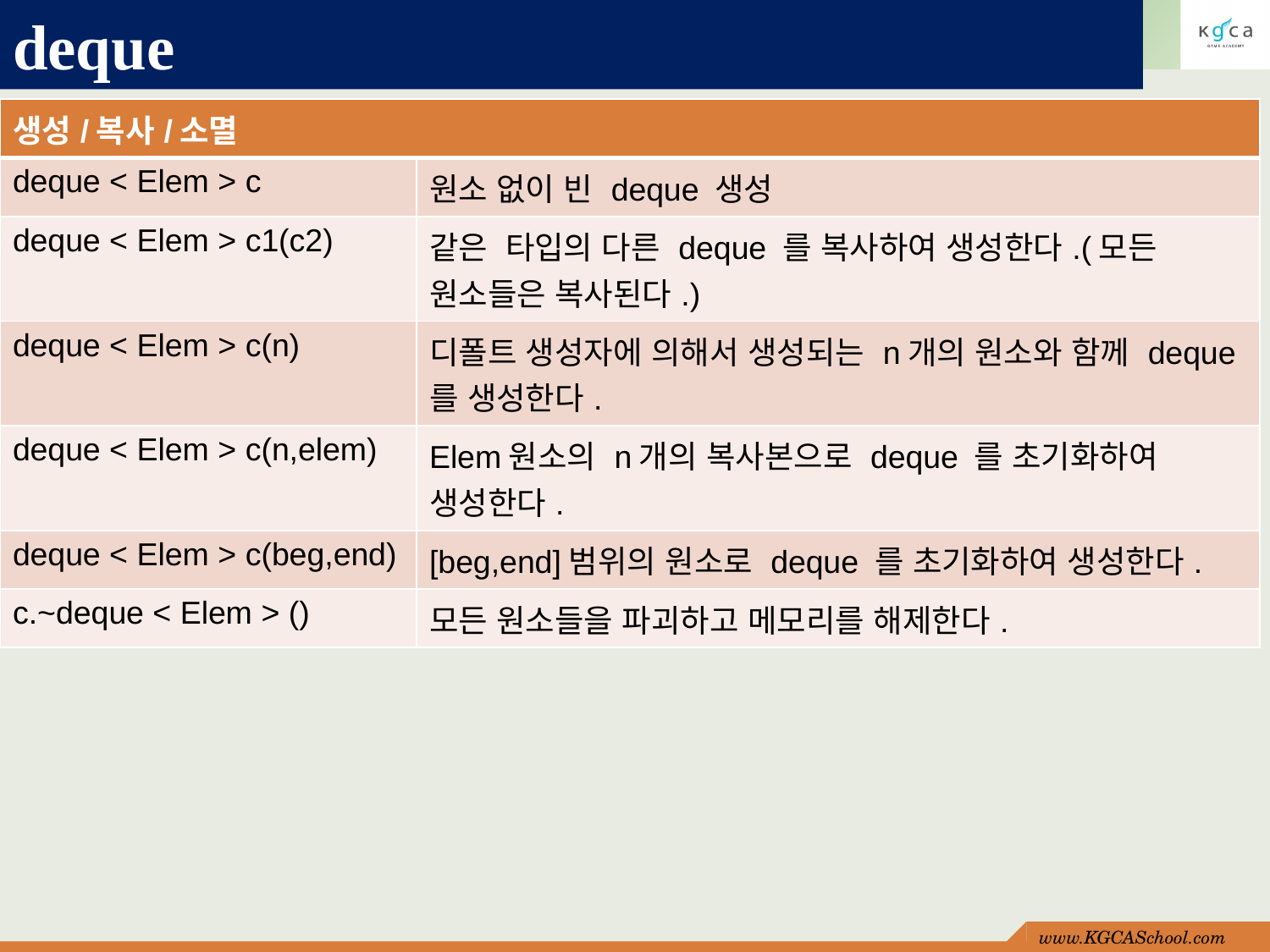

# deque
| 생성/복사/소멸 |  |
| --- | --- |
| deque < Elem > c | 원소 없이 빈 deque 생성 |
| deque < Elem > c1(c2) | 같은 타입의 다른 deque 를 복사하여 생성한다.(모든 원소들은 복사된다.) |
| deque < Elem > c(n) | 디폴트 생성자에 의해서 생성되는 n개의 원소와 함께 deque 를 생성한다. |
| deque < Elem > c(n,elem) | Elem원소의 n개의 복사본으로 deque 를 초기화하여 생성한다. |
| deque < Elem > c(beg,end) | [beg,end]범위의 원소로 deque 를 초기화하여 생성한다. |
| c.~deque < Elem > () | 모든 원소들을 파괴하고 메모리를 해제한다. |